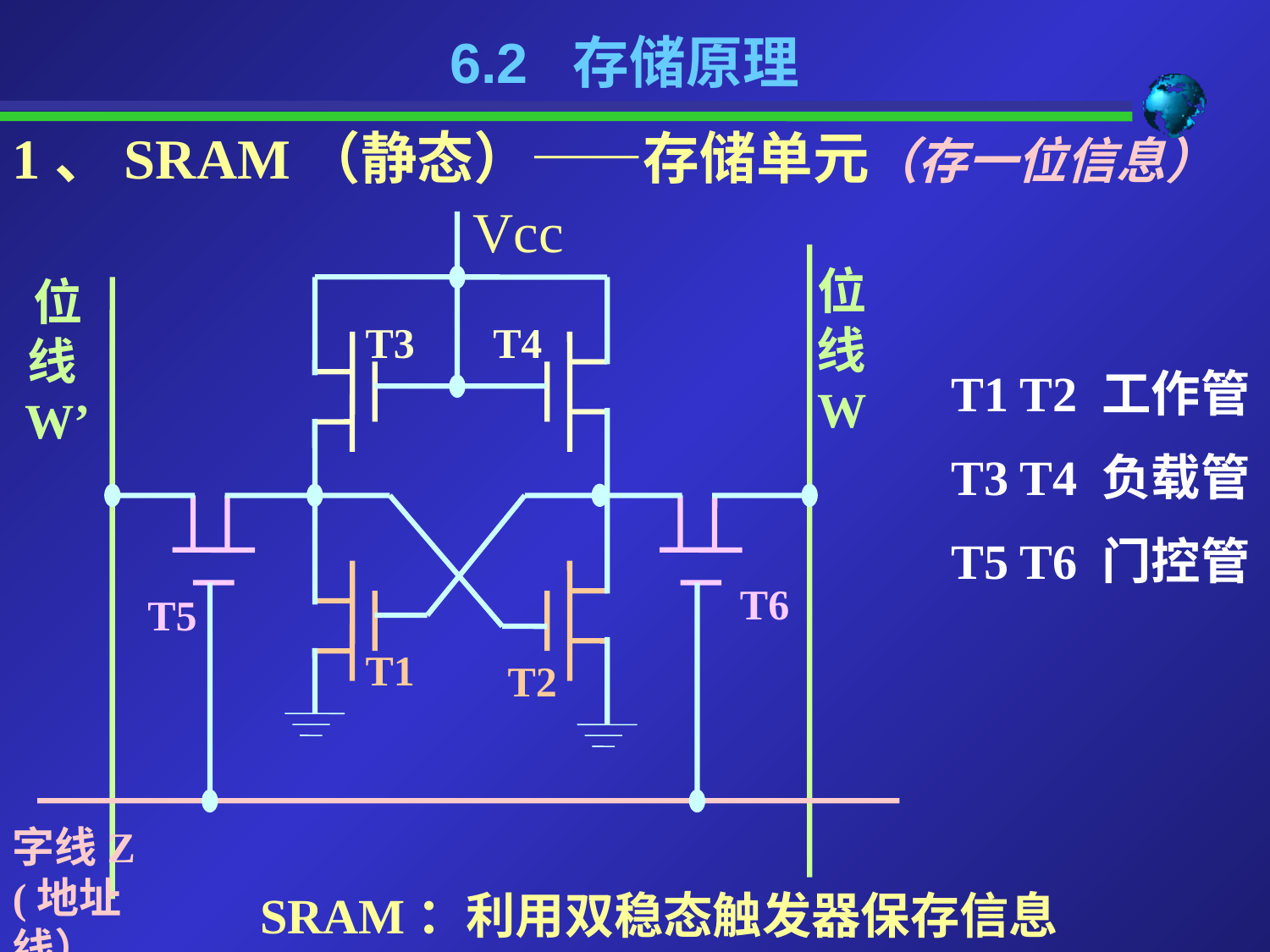

6.2  存储原理
1、SRAM（静态）——存储单元（存一位信息）
Vcc

位线W
位线W’

T3
T4

T6
T5

T1

T2

字线Z
(地址线）
T1 T2 工作管
T3 T4 负载管
T5 T6 门控管
15
SRAM：利用双稳态触发器保存信息